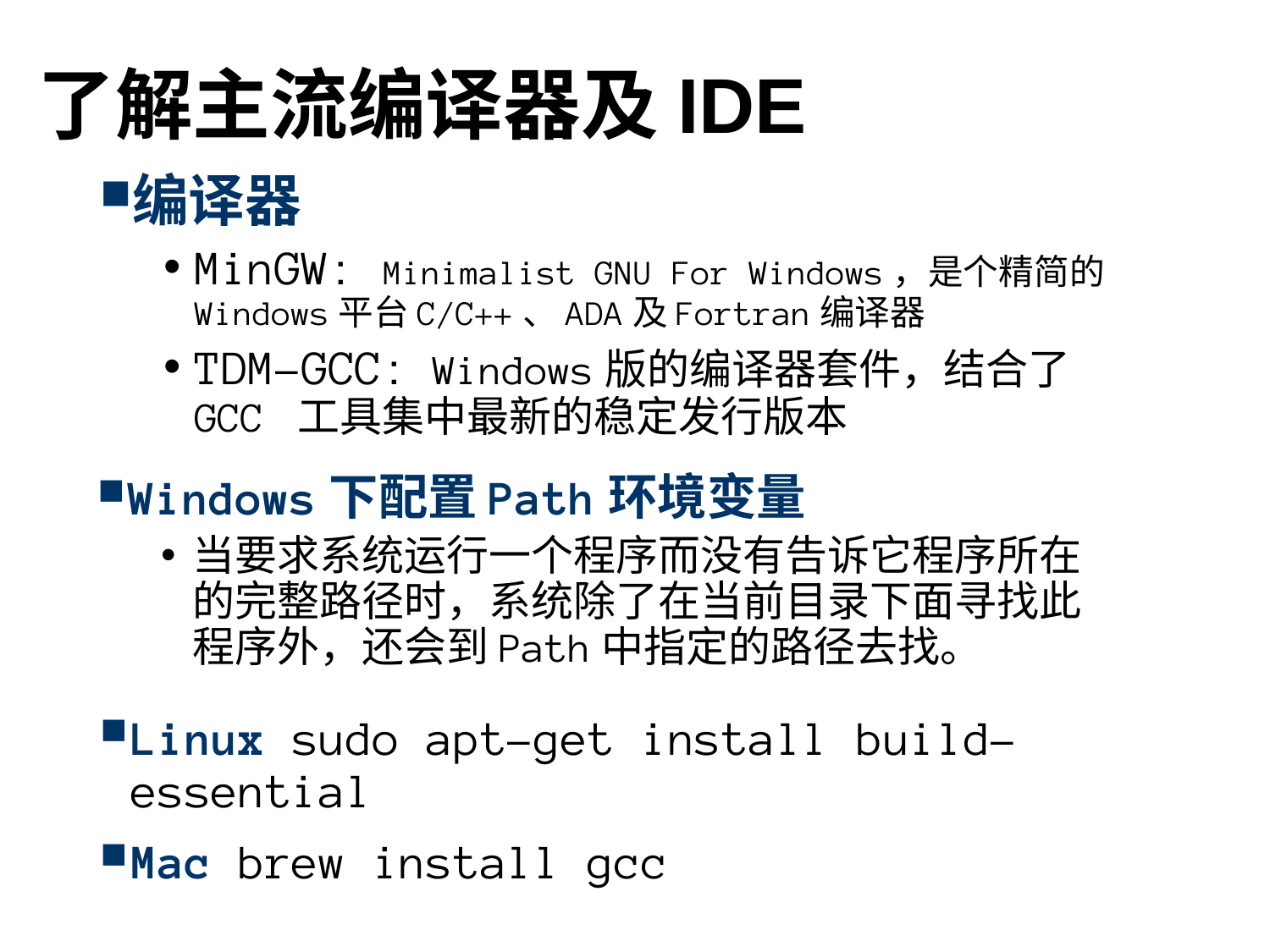

# 了解主流编译器及IDE
编译器
MinGW: Minimalist GNU For Windows，是个精简的Windows平台C/C++、ADA及Fortran编译器
TDM-GCC: Windows版的编译器套件，结合了 GCC 工具集中最新的稳定发行版本

Windows下配置Path环境变量
当要求系统运行一个程序而没有告诉它程序所在的完整路径时，系统除了在当前目录下面寻找此程序外，还会到Path中指定的路径去找。

Linux sudo apt-get install build-essential
Mac brew install gcc